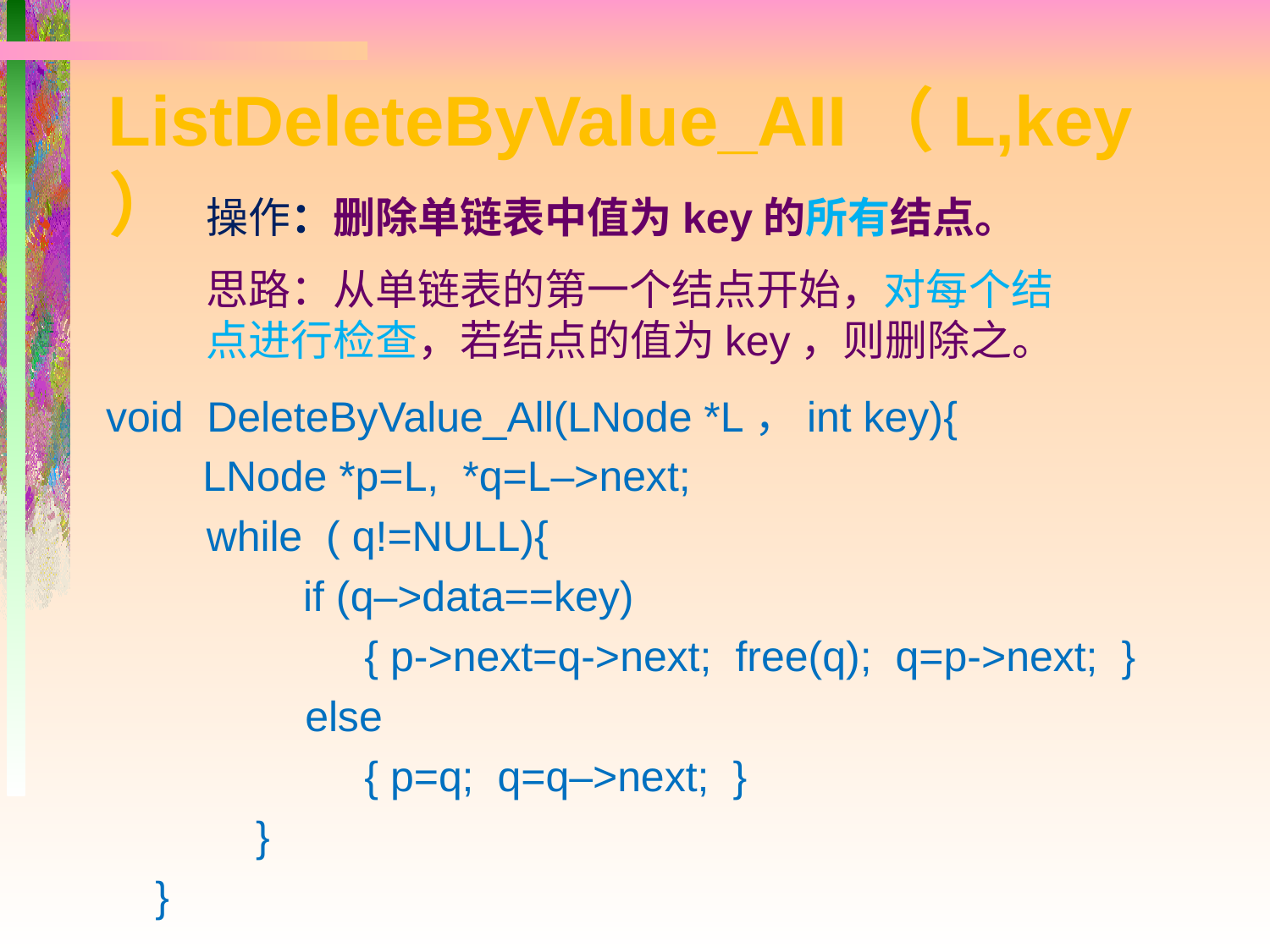

# ListDeleteByValue_AII（L,key）

操作：删除单链表中值为key的所有结点。
思路：从单链表的第一个结点开始，对每个结点进行检查，若结点的值为key，则删除之。
void  DeleteByValue_All(LNode *L，int key){
    LNode *p=L,  *q=L–>next;
while  ( q!=NULL){
    if (q–>data==key)
     { p->next=q->next;  free(q);  q=p->next;  }
else
     { p=q;  q=q–>next;  }
}
}